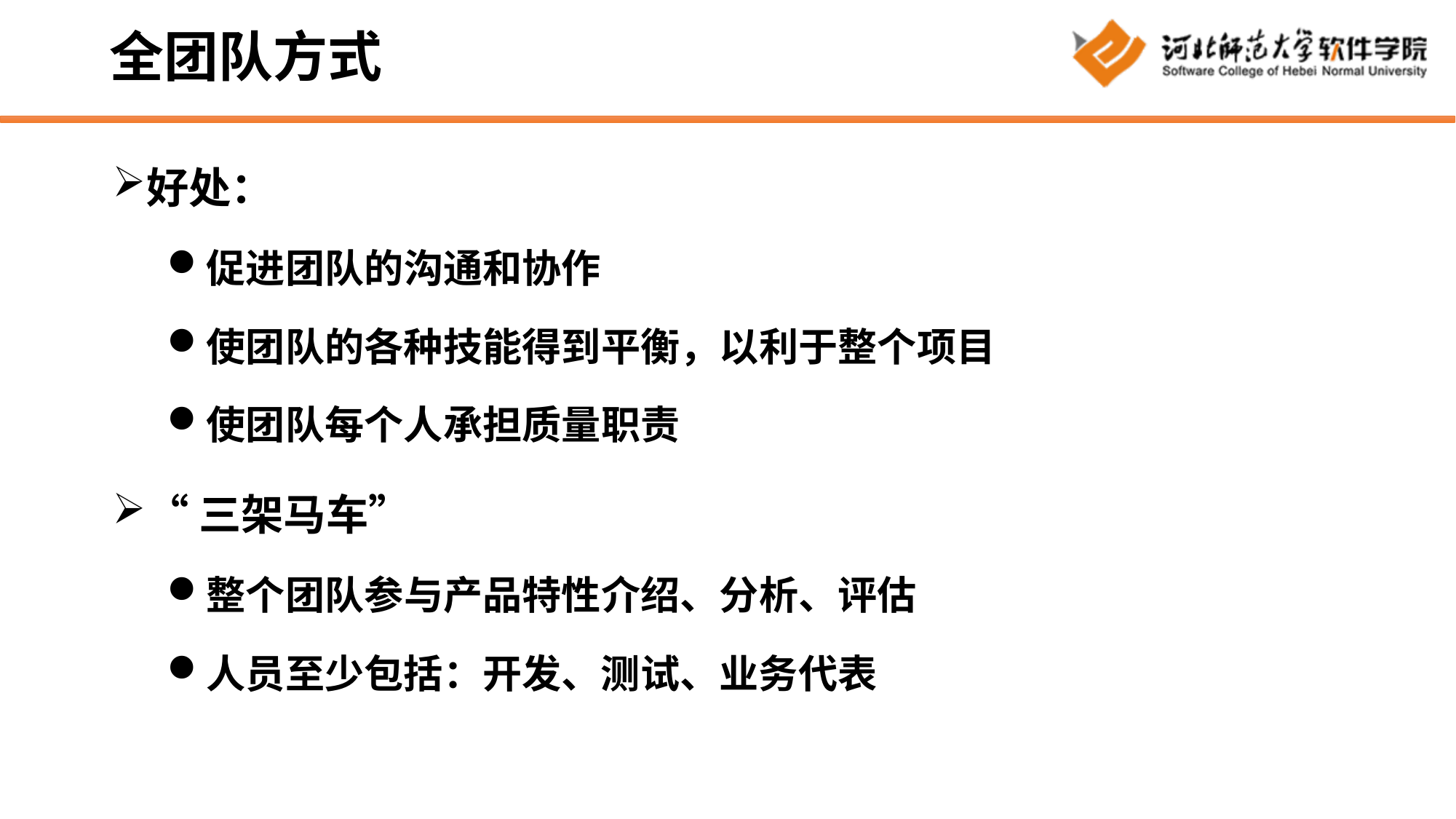

# 全团队方式
好处：
促进团队的沟通和协作
使团队的各种技能得到平衡，以利于整个项目
使团队每个人承担质量职责
“三架马车”
整个团队参与产品特性介绍、分析、评估
人员至少包括：开发、测试、业务代表